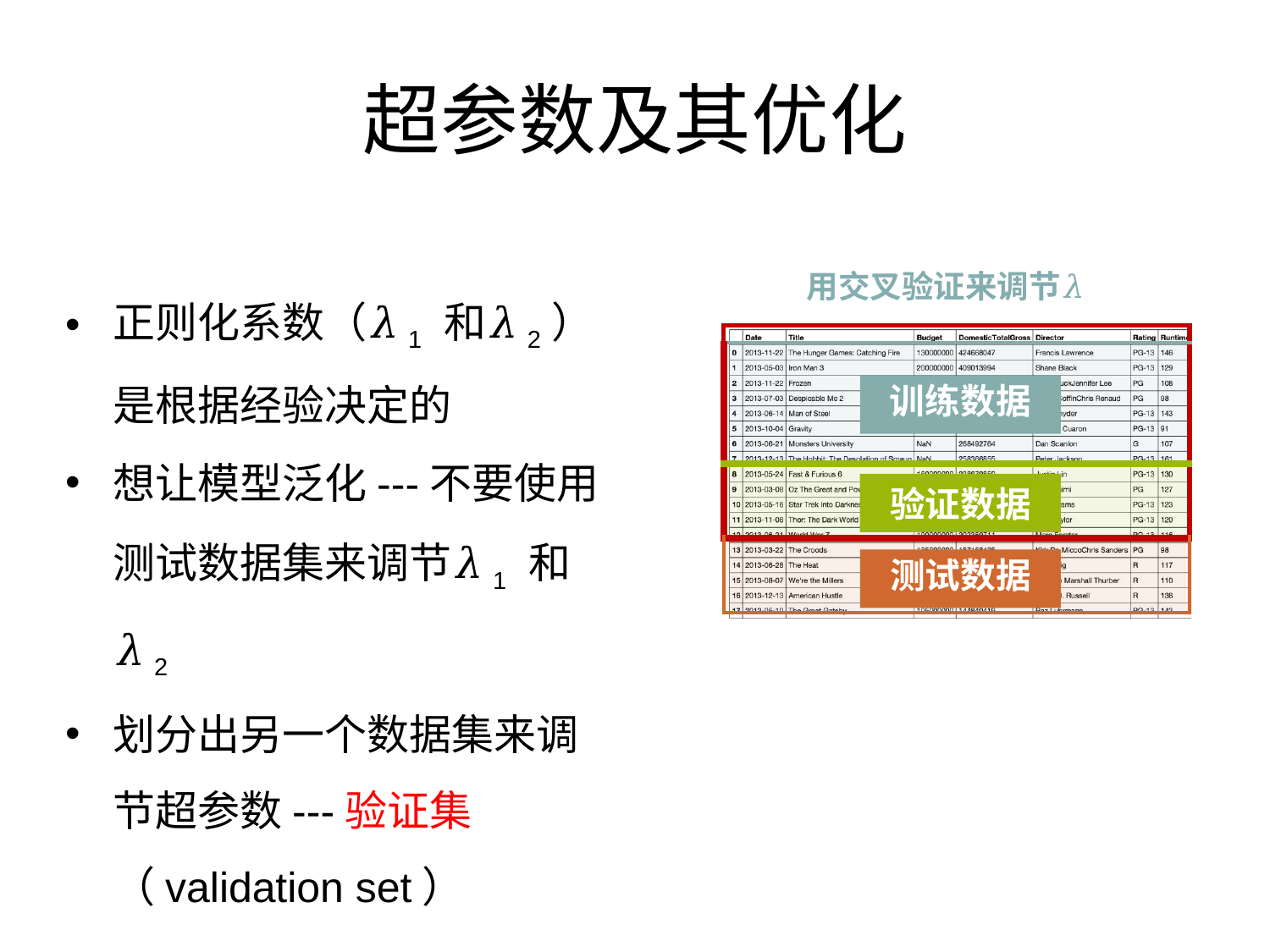

# 超参数及其优化
正则化系数（𝜆1 和𝜆2）是根据经验决定的
想让模型泛化---不要使用测试数据集来调节𝜆1 和𝜆2
划分出另一个数据集来调节超参数---验证集（validation set）
用交叉验证来调节𝜆
|  |
| --- |
| 训练数据 |
| 验证数据 |
| 测试数据 |